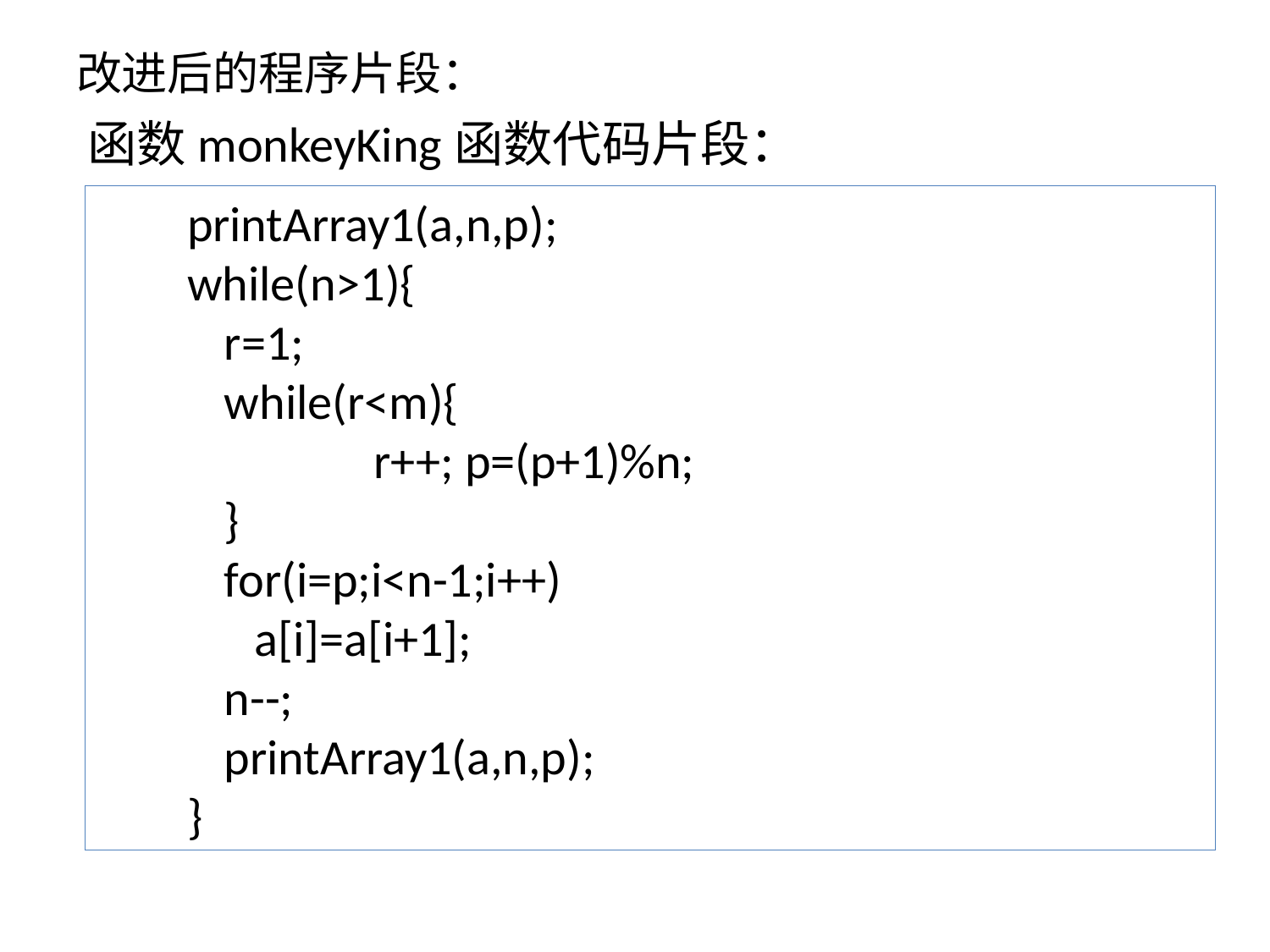

# 改进后的程序片段：
函数monkeyKing函数代码片段：
        printArray1(a,n,p);
        while(n>1){
        	r=1;
        	while(r<m){
           		  r++; p=(p+1)%n;
         	}
         	for(i=p;i<n-1;i++)
              a[i]=a[i+1];
         	n--;
         	printArray1(a,n,p);
        }